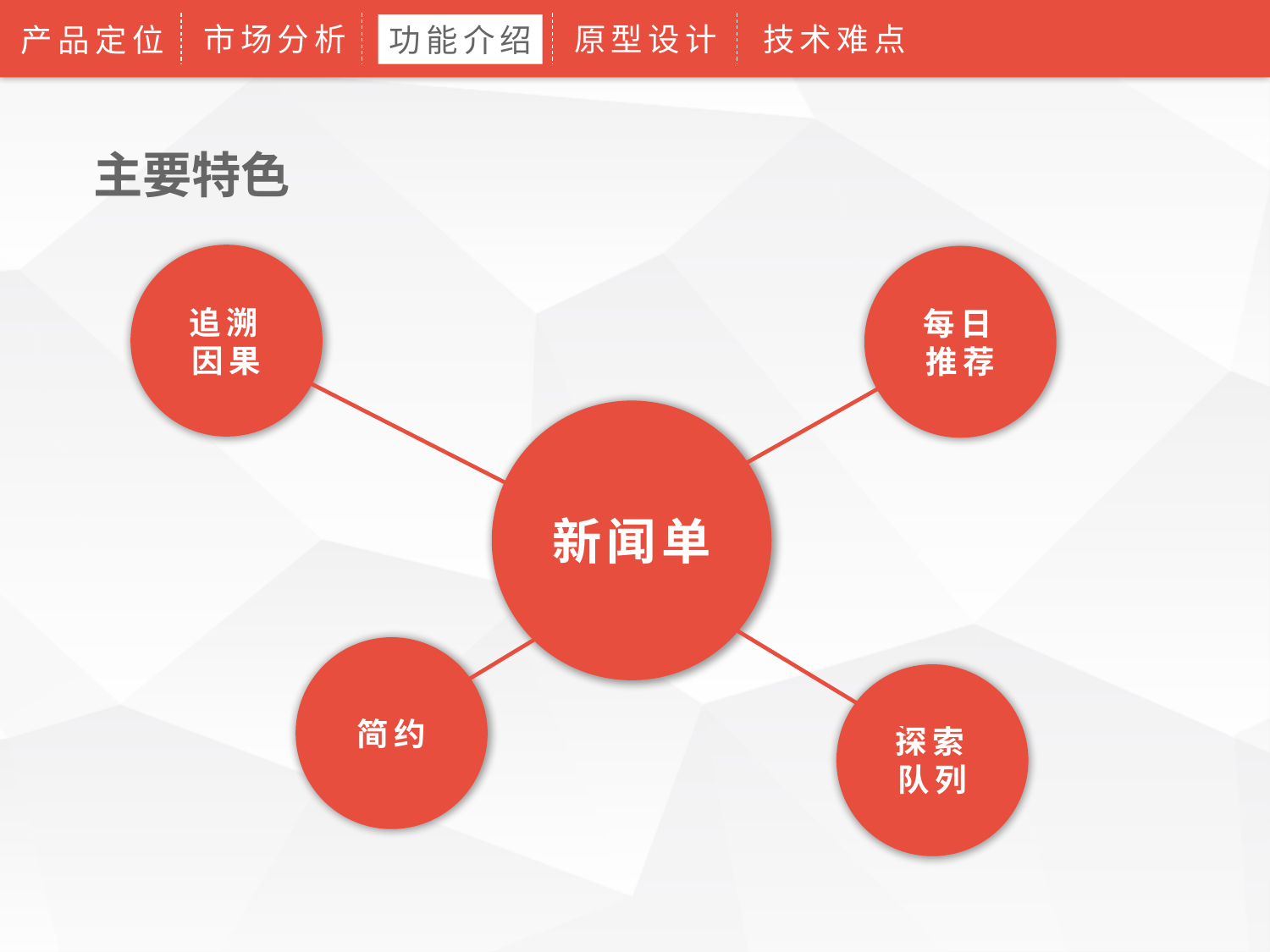

市场分析
原型设计
技术难点
功能介绍
产品定位

主要特色
追溯因果
每日推荐
新闻单
简约
探索队列